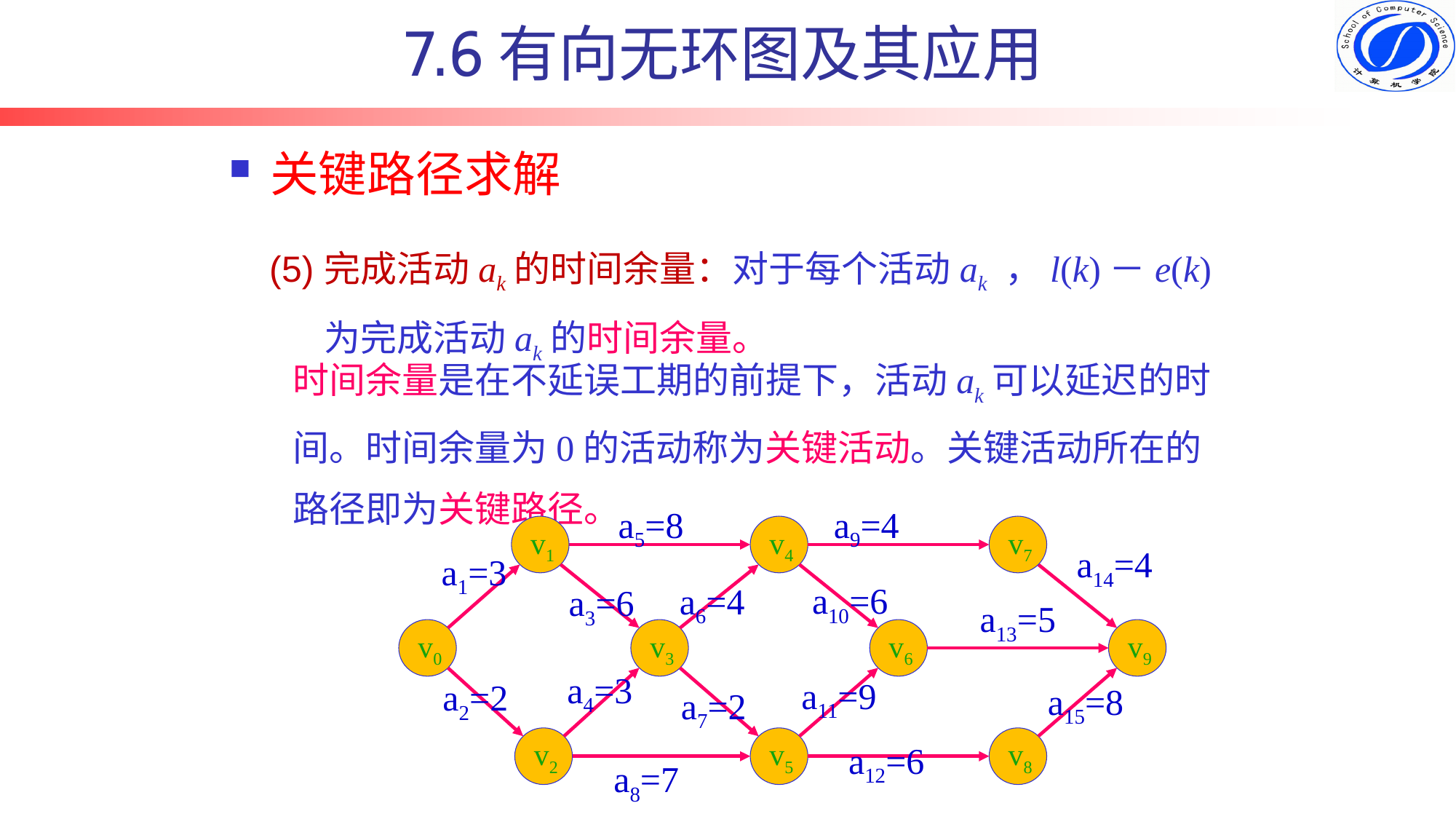

7.6有向无环图及其应用
关键路径求解
完成活动ak的时间余量：对于每个活动ak ，l(k)－e(k)为完成活动ak的时间余量。
时间余量是在不延误工期的前提下，活动ak可以延迟的时间。时间余量为0的活动称为关键活动。关键活动所在的路径即为关键路径。
a5=8
a9=4
v1
v4
v7
a14=4
a1=3
a10=6
a6=4
a3=6
a13=5
v0
v3
v6
v9
a4=3
a11=9
a2=2
a15=8
a7=2
v2
v5
v8
a12=6
a8=7